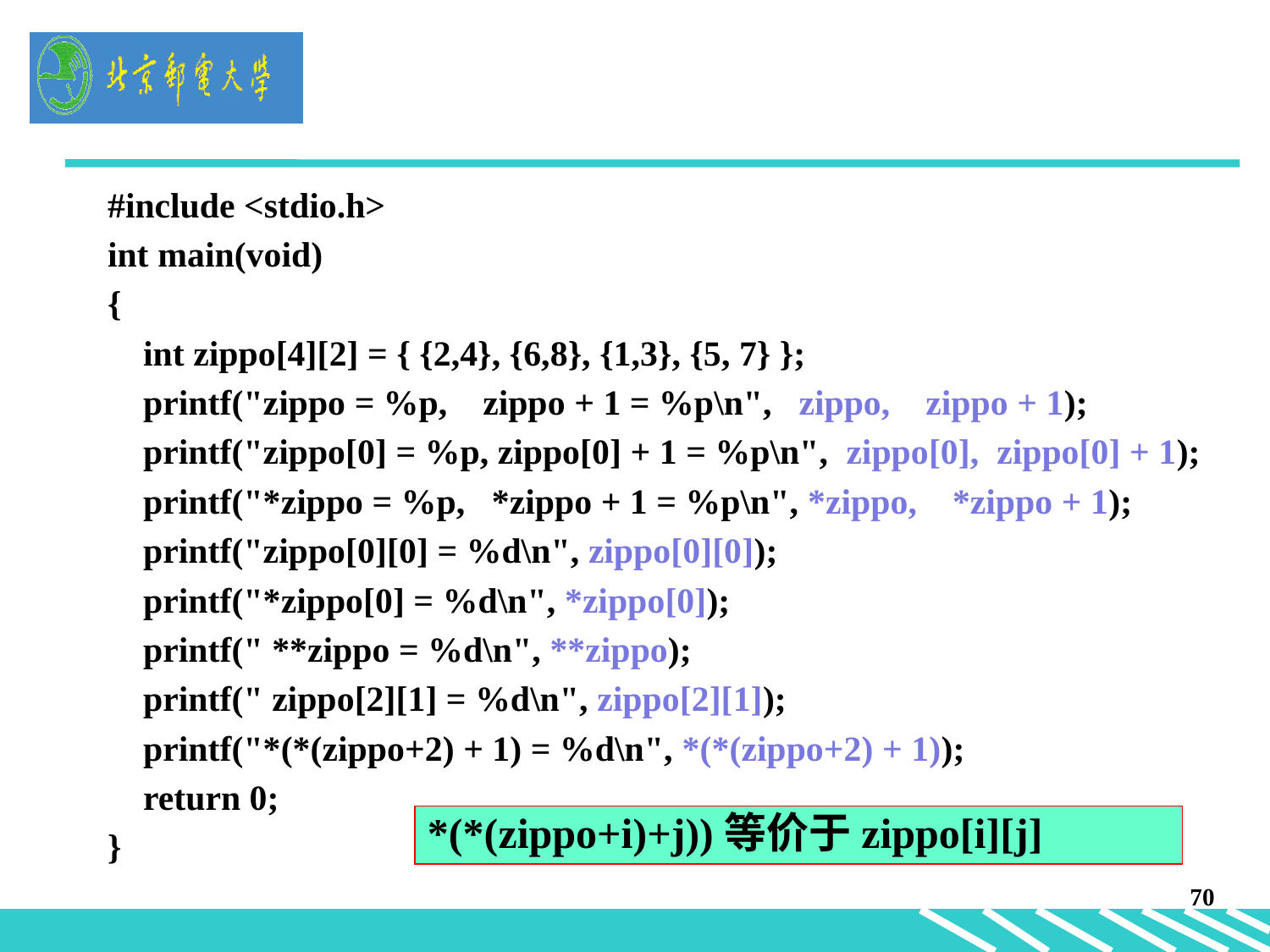

#
#include <stdio.h>
int main(void)
{
    int zippo[4][2] = { {2,4}, {6,8}, {1,3}, {5, 7} };
    printf("zippo = %p,    zippo + 1 = %p\n",   zippo,    zippo + 1);
    printf("zippo[0] = %p, zippo[0] + 1 = %p\n",  zippo[0],  zippo[0] + 1);
    printf("*zippo = %p,   *zippo + 1 = %p\n", *zippo,    *zippo + 1);
    printf("zippo[0][0] = %d\n", zippo[0][0]);
    printf("*zippo[0] = %d\n", *zippo[0]);
    printf(" **zippo = %d\n", **zippo);
    printf(" zippo[2][1] = %d\n", zippo[2][1]);
    printf("*(*(zippo+2) + 1) = %d\n", *(*(zippo+2) + 1));
    return 0;
}
*(*(zippo+i)+j))等价于zippo[i][j]
70